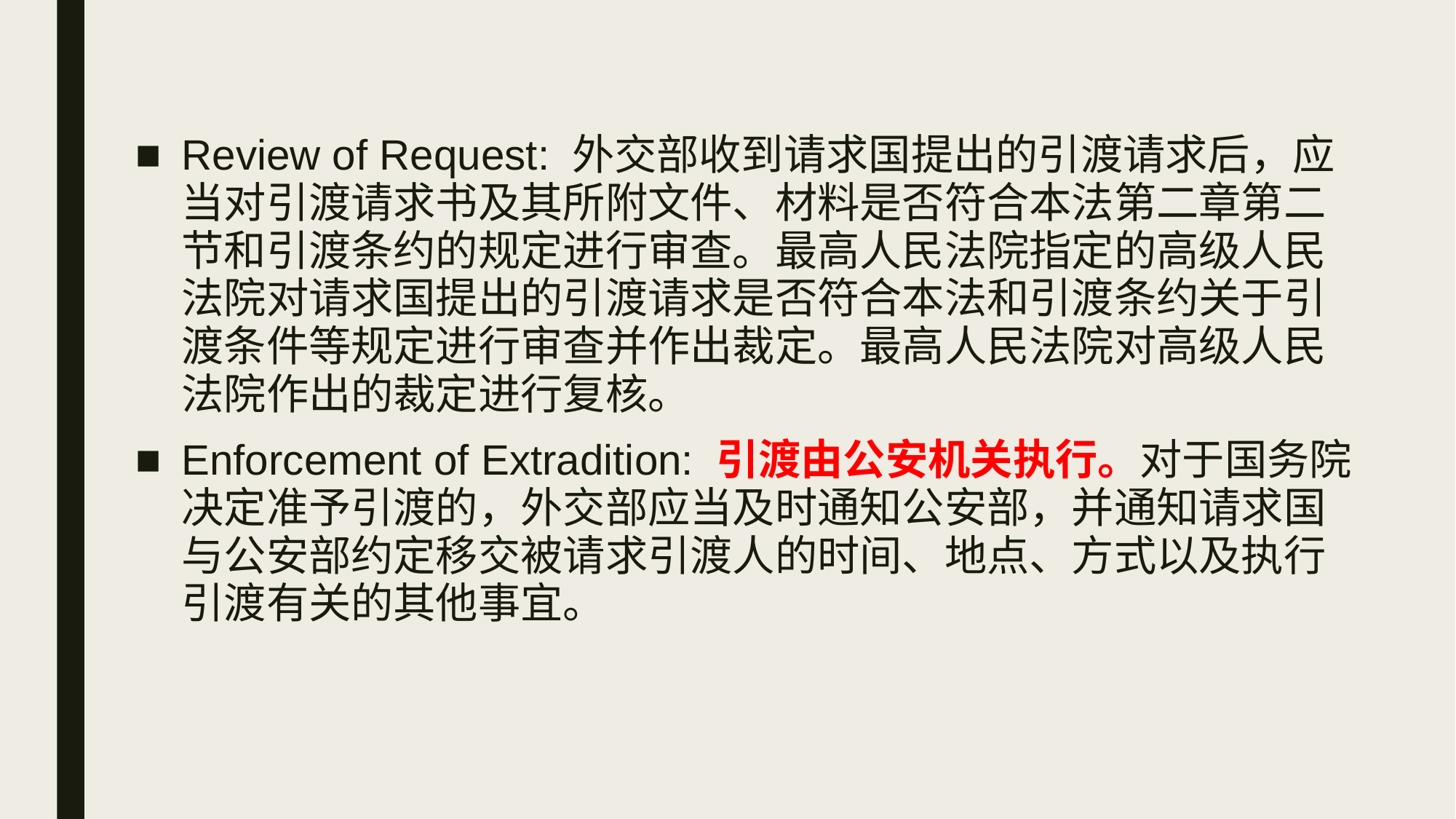

Review of Request: 外交部收到请求国提出的引渡请求后，应当对引渡请求书及其所附文件、材料是否符合本法第二章第二节和引渡条约的规定进行审查。最高人民法院指定的高级人民法院对请求国提出的引渡请求是否符合本法和引渡条约关于引渡条件等规定进行审查并作出裁定。最高人民法院对高级人民法院作出的裁定进行复核。
Enforcement of Extradition: 引渡由公安机关执行。对于国务院决定准予引渡的，外交部应当及时通知公安部，并通知请求国与公安部约定移交被请求引渡人的时间、地点、方式以及执行引渡有关的其他事宜。